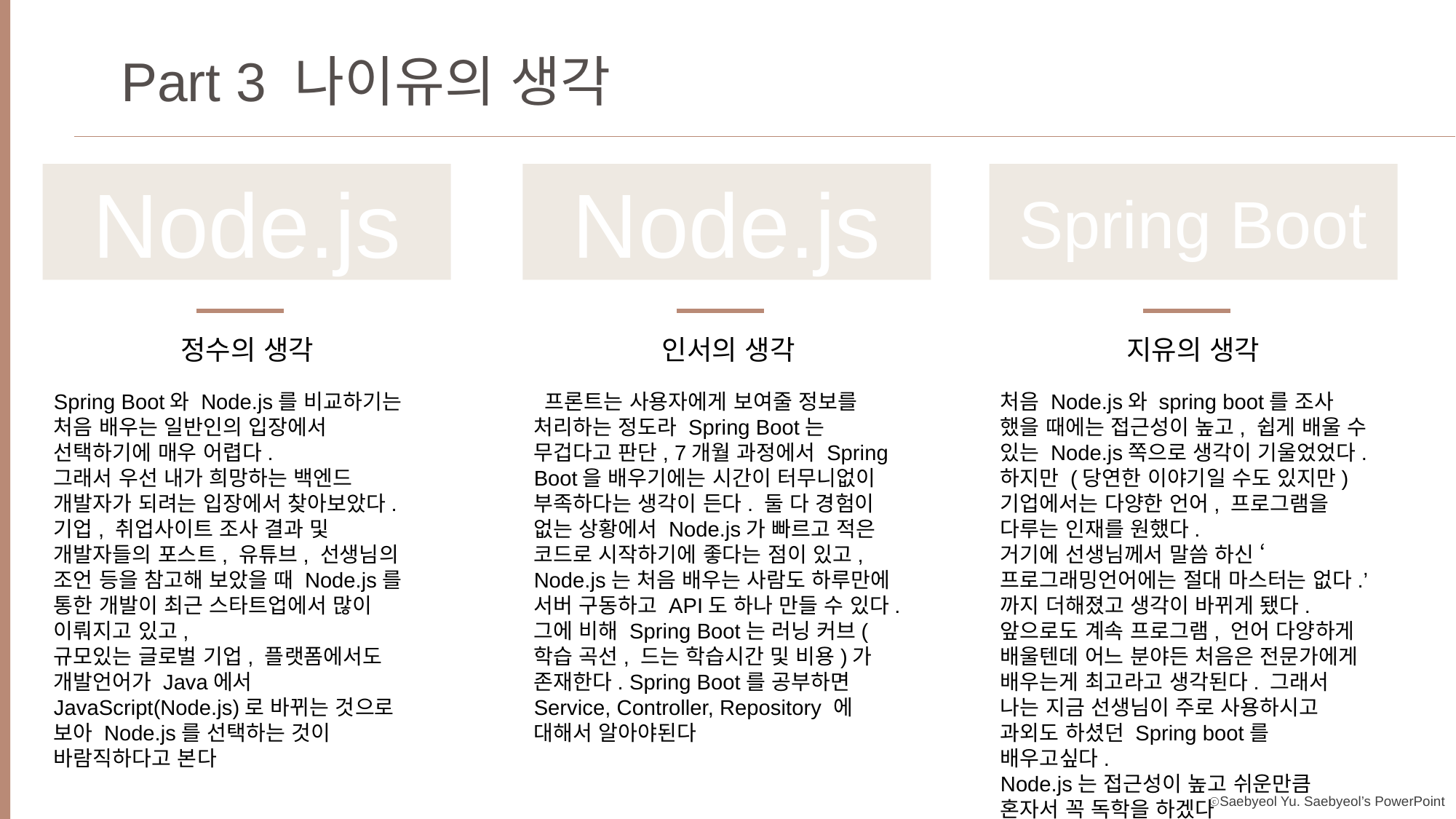

Part 3 나이유의 생각
Node.js
정수의 생각
Spring Boot와 Node.js를 비교하기는 처음 배우는 일반인의 입장에서 선택하기에 매우 어렵다.
그래서 우선 내가 희망하는 백엔드 개발자가 되려는 입장에서 찾아보았다.
기업, 취업사이트 조사 결과 및 개발자들의 포스트, 유튜브, 선생님의 조언 등을 참고해 보았을 때 Node.js를 통한 개발이 최근 스타트업에서 많이 이뤄지고 있고,
규모있는 글로벌 기업, 플랫폼에서도 개발언어가 Java에서 JavaScript(Node.js)로 바뀌는 것으로 보아 Node.js를 선택하는 것이 바람직하다고 본다
Node.js
인서의 생각
 프론트는 사용자에게 보여줄 정보를
처리하는 정도라 Spring Boot는 무겁다고 판단, 7개월 과정에서 Spring Boot을 배우기에는 시간이 터무니없이 부족하다는 생각이 든다. 둘 다 경험이 없는 상황에서 Node.js가 빠르고 적은 코드로 시작하기에 좋다는 점이 있고, Node.js는 처음 배우는 사람도 하루만에 서버 구동하고 API도 하나 만들 수 있다.
그에 비해 Spring Boot는 러닝 커브(학습 곡선, 드는 학습시간 및 비용)가 존재한다. Spring Boot를 공부하면 Service, Controller, Repository 에 대해서 알아야된다
Spring Boot
지유의 생각
처음 Node.js와 spring boot를 조사 했을 때에는 접근성이 높고, 쉽게 배울 수 있는 Node.js쪽으로 생각이 기울었었다.
하지만 (당연한 이야기일 수도 있지만) 기업에서는 다양한 언어, 프로그램을 다루는 인재를 원했다.
거기에 선생님께서 말씀 하신 ‘프로그래밍언어에는 절대 마스터는 없다.’ 까지 더해졌고 생각이 바뀌게 됐다.
앞으로도 계속 프로그램, 언어 다양하게 배울텐데 어느 분야든 처음은 전문가에게 배우는게 최고라고 생각된다. 그래서 나는 지금 선생님이 주로 사용하시고 과외도 하셨던 Spring boot를 배우고싶다.
Node.js는 접근성이 높고 쉬운만큼 혼자서 꼭 독학을 하겠다